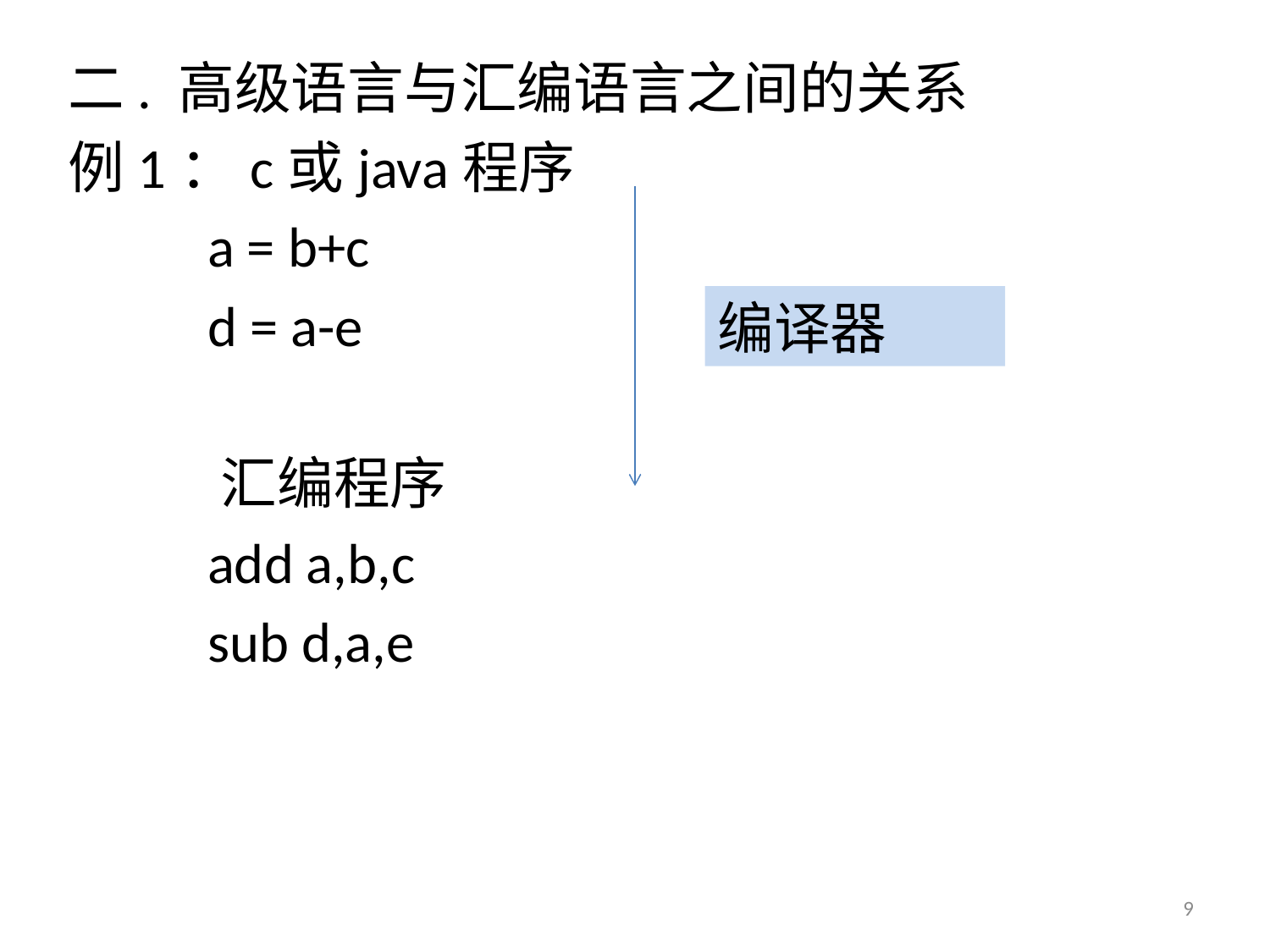

二. 高级语言与汇编语言之间的关系
例1：c或java程序
           a = b+c
           d = a-e

           汇编程序
           add a,b,c
           sub d,a,e
编译器
9